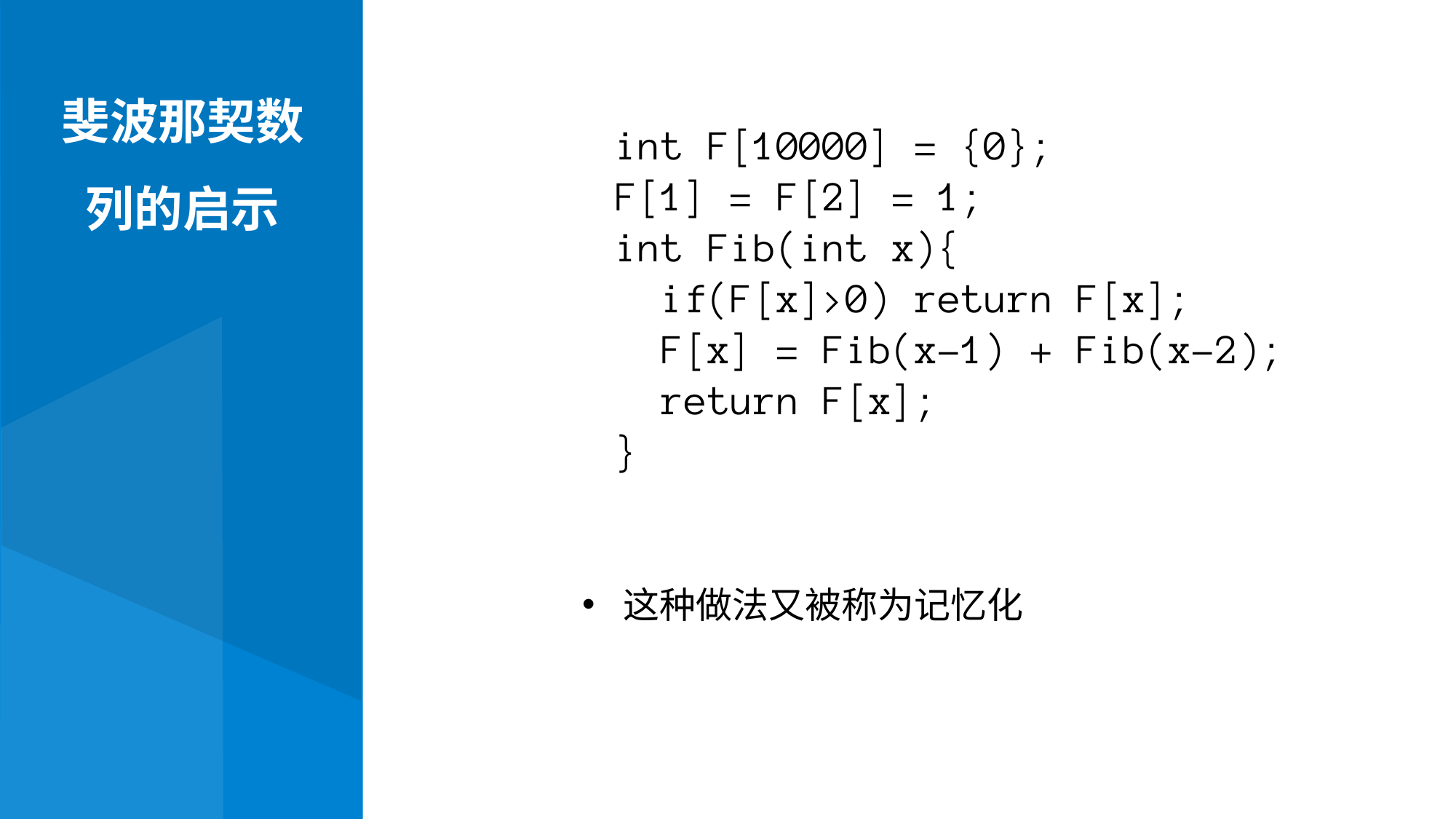

斐波那契数列的启示
int F[10000] = {0};
F[1] = F[2] = 1;
int Fib(int x){
  if(F[x]>0) return F[x];
  F[x] = Fib(x-1) + Fib(x-2);
  return F[x];
}
这种做法又被称为记忆化